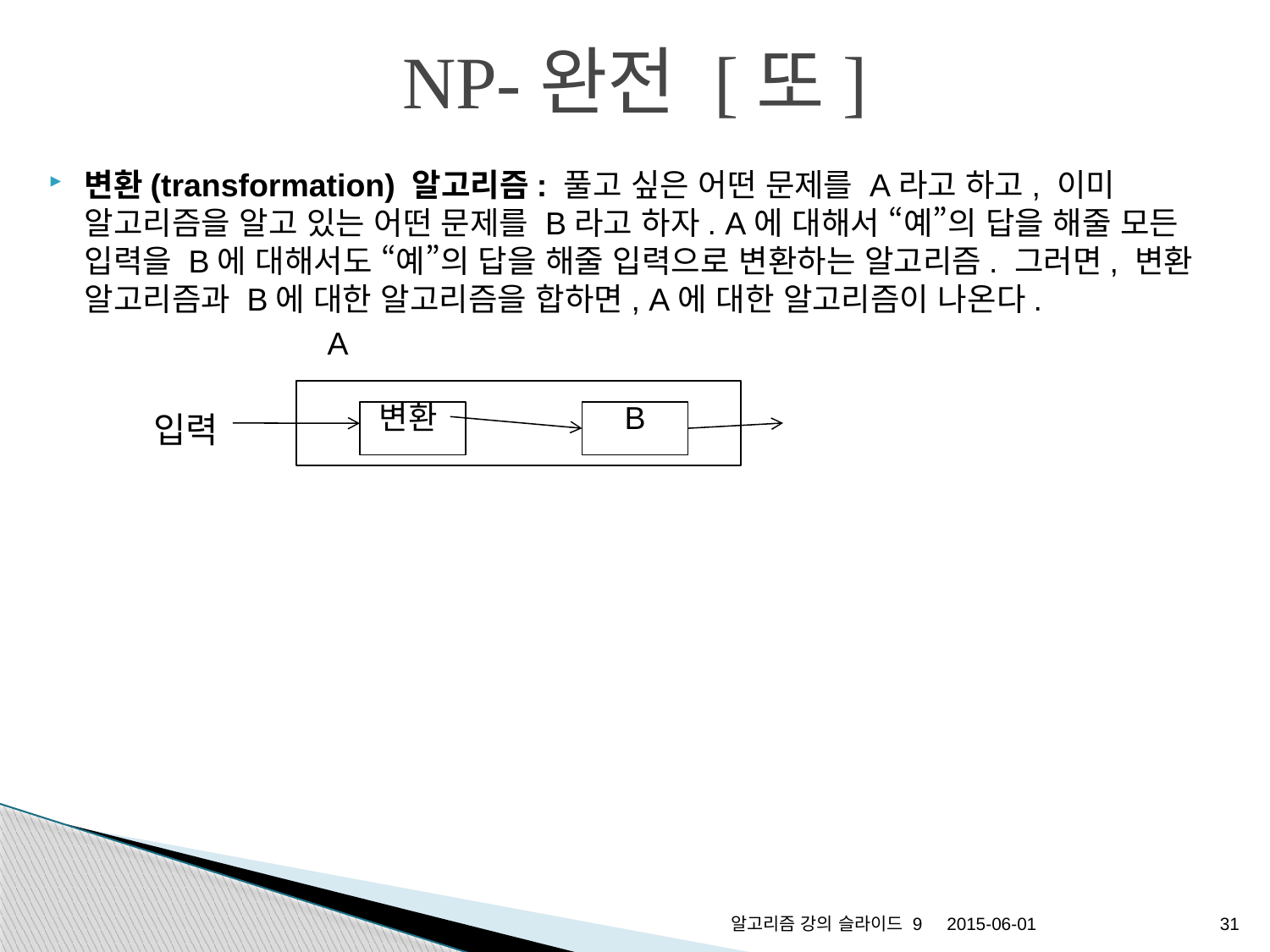

NP-완전 [또]
변환(transformation) 알고리즘: 풀고 싶은 어떤 문제를 A라고 하고, 이미 알고리즘을 알고 있는 어떤 문제를 B라고 하자. A에 대해서 “예”의 답을 해줄 모든 입력을 B에 대해서도 “예”의 답을 해줄 입력으로 변환하는 알고리즘. 그러면, 변환 알고리즘과 B에 대한 알고리즘을 합하면, A에 대한 알고리즘이 나온다.

A

변환
B

입력
알고리즘 강의 슬라이드 9
2015-06-01
31